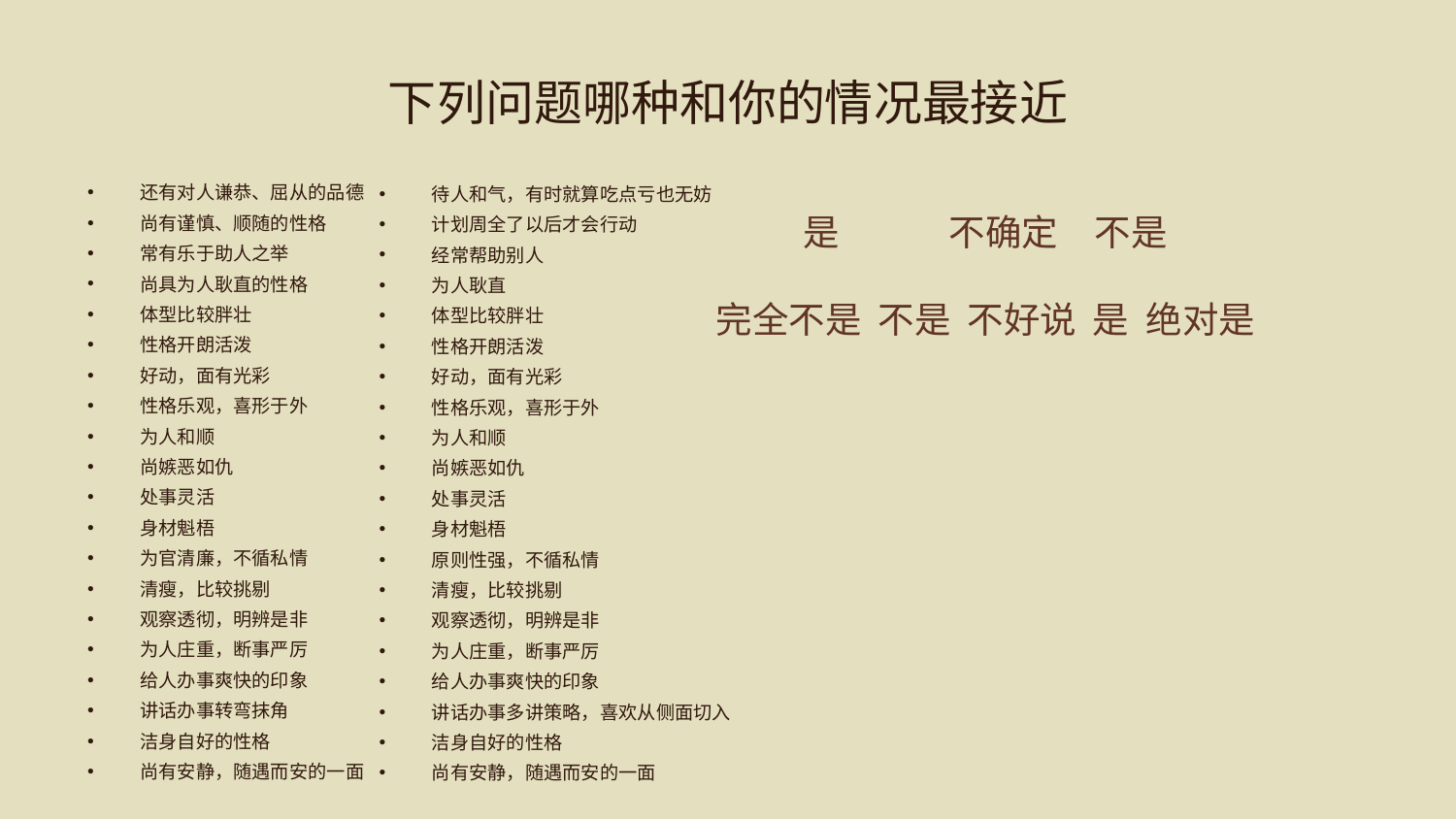

# 下列问题哪种和你的情况最接近
还有对人谦恭、屈从的品德
尚有谨慎、顺随的性格
常有乐于助人之举
尚具为人耿直的性格
体型比较胖壮
性格开朗活泼
好动，面有光彩
性格乐观，喜形于外
为人和顺
尚嫉恶如仇
处事灵活
身材魁梧
为官清廉，不循私情
清瘦，比较挑剔
观察透彻，明辨是非
为人庄重，断事严厉
给人办事爽快的印象
讲话办事转弯抹角
洁身自好的性格
尚有安静，随遇而安的一面
待人和气，有时就算吃点亏也无妨
计划周全了以后才会行动
经常帮助别人
为人耿直
体型比较胖壮
性格开朗活泼
好动，面有光彩
性格乐观，喜形于外
为人和顺
尚嫉恶如仇
处事灵活
身材魁梧
原则性强，不循私情
清瘦，比较挑剔
观察透彻，明辨是非
为人庄重，断事严厉
给人办事爽快的印象
讲话办事多讲策略，喜欢从侧面切入
洁身自好的性格
尚有安静，随遇而安的一面
是	不确定	不是

完全不是  不是  不好说  是  绝对是